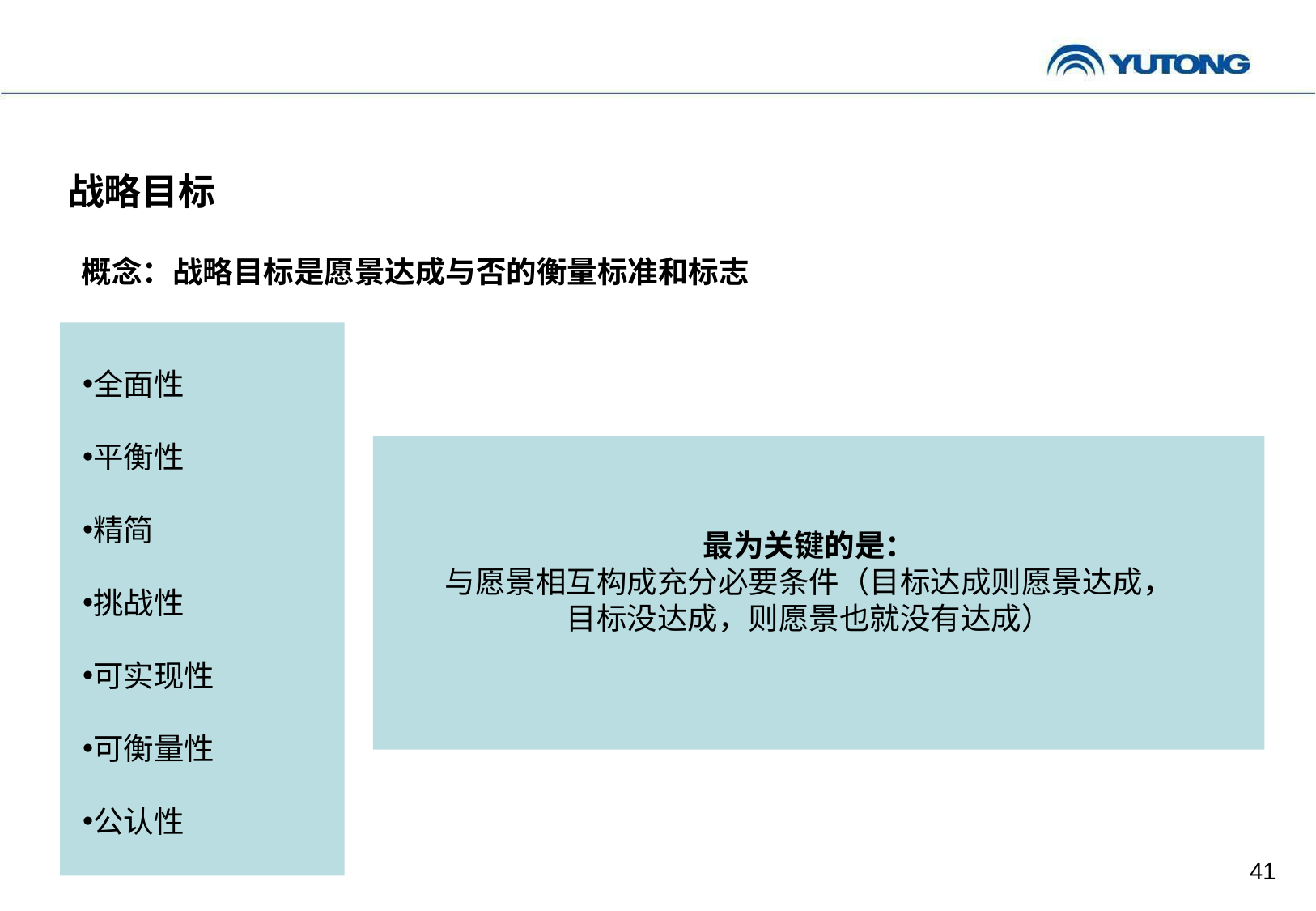

战略目标

概念：战略目标是愿景达成与否的衡量标准和标志

全面性
平衡性
精简
挑战性
可实现性
可衡量性
公认性

最为关键的是：
与愿景相互构成充分必要条件（目标达成则愿景达成，目标没达成，则愿景也就没有达成）
41